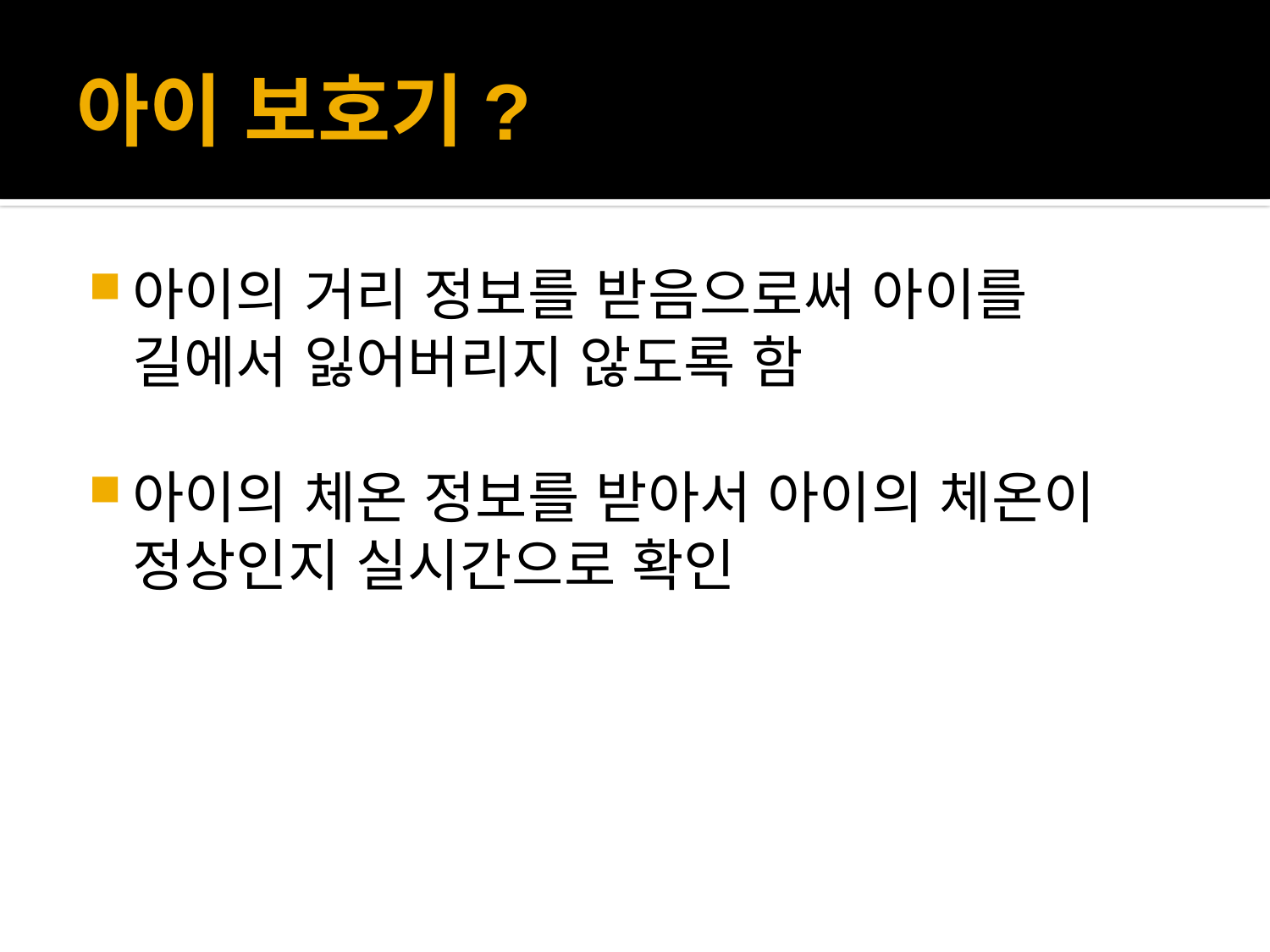

# 아이 보호기?
아이의 거리 정보를 받음으로써 아이를 길에서 잃어버리지 않도록 함

아이의 체온 정보를 받아서 아이의 체온이 정상인지 실시간으로 확인